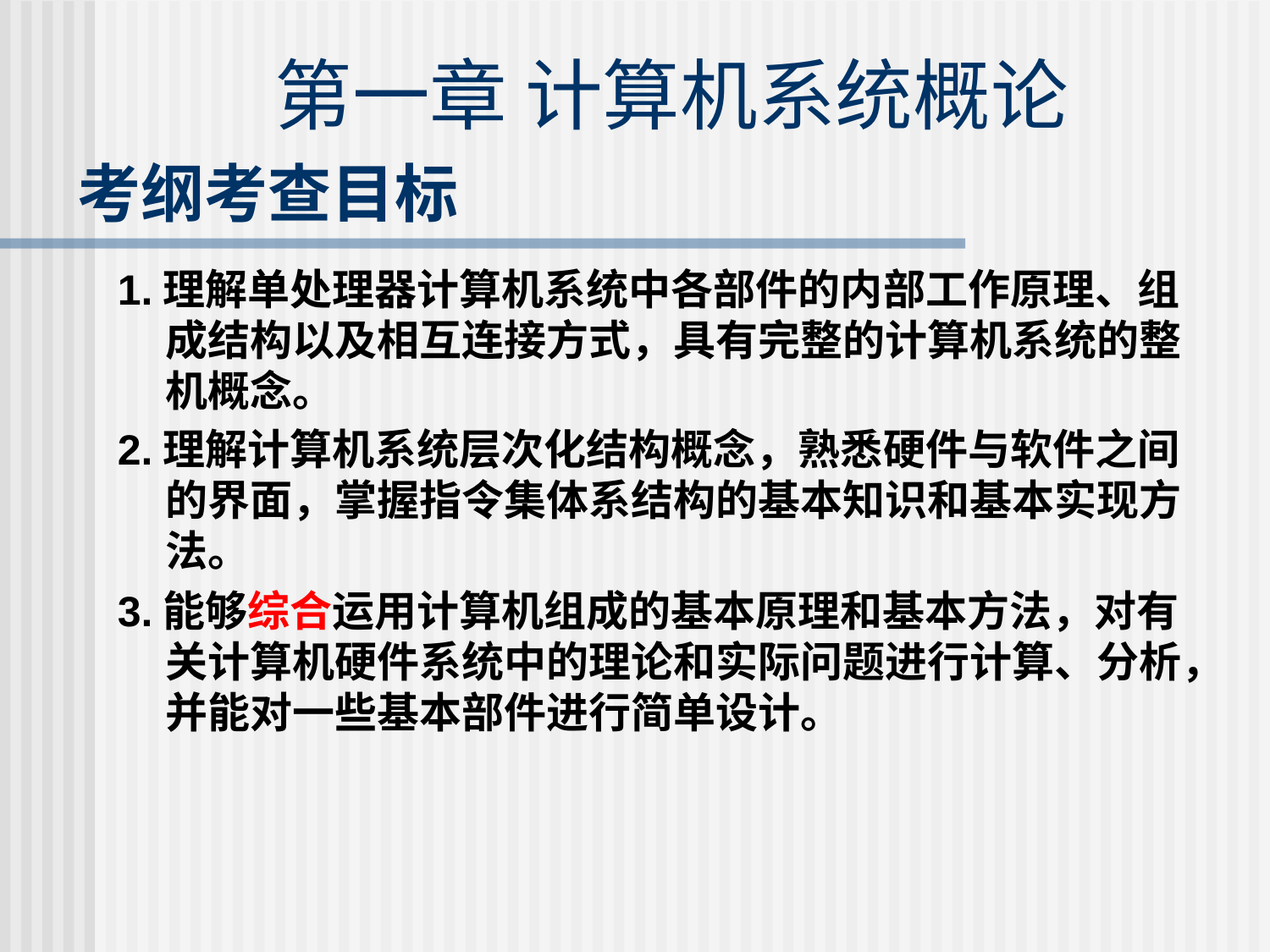

第一章 计算机系统概论
# 考纲考查目标
1.理解单处理器计算机系统中各部件的内部工作原理、组成结构以及相互连接方式，具有完整的计算机系统的整机概念。
2.理解计算机系统层次化结构概念，熟悉硬件与软件之间的界面，掌握指令集体系结构的基本知识和基本实现方法。
3.能够综合运用计算机组成的基本原理和基本方法，对有关计算机硬件系统中的理论和实际问题进行计算、分析，并能对一些基本部件进行简单设计。